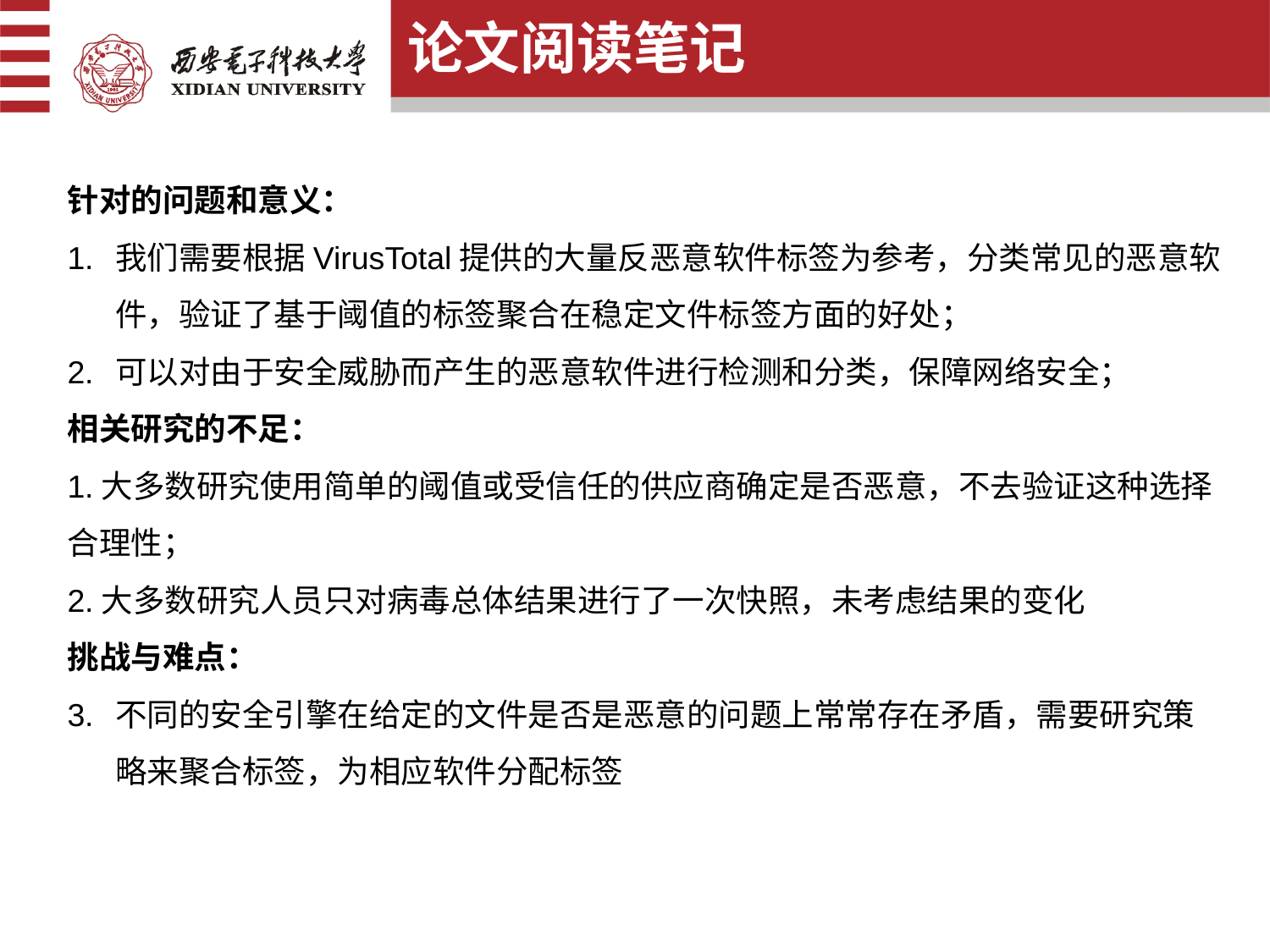

论文阅读笔记
针对的问题和意义：
我们需要根据VirusTotal提供的大量反恶意软件标签为参考，分类常见的恶意软件，验证了基于阈值的标签聚合在稳定文件标签方面的好处；
可以对由于安全威胁而产生的恶意软件进行检测和分类，保障网络安全；
相关研究的不足：
1.大多数研究使用简单的阈值或受信任的供应商确定是否恶意，不去验证这种选择合理性；
2.大多数研究人员只对病毒总体结果进行了一次快照，未考虑结果的变化
挑战与难点：
不同的安全引擎在给定的文件是否是恶意的问题上常常存在矛盾，需要研究策略来聚合标签，为相应软件分配标签